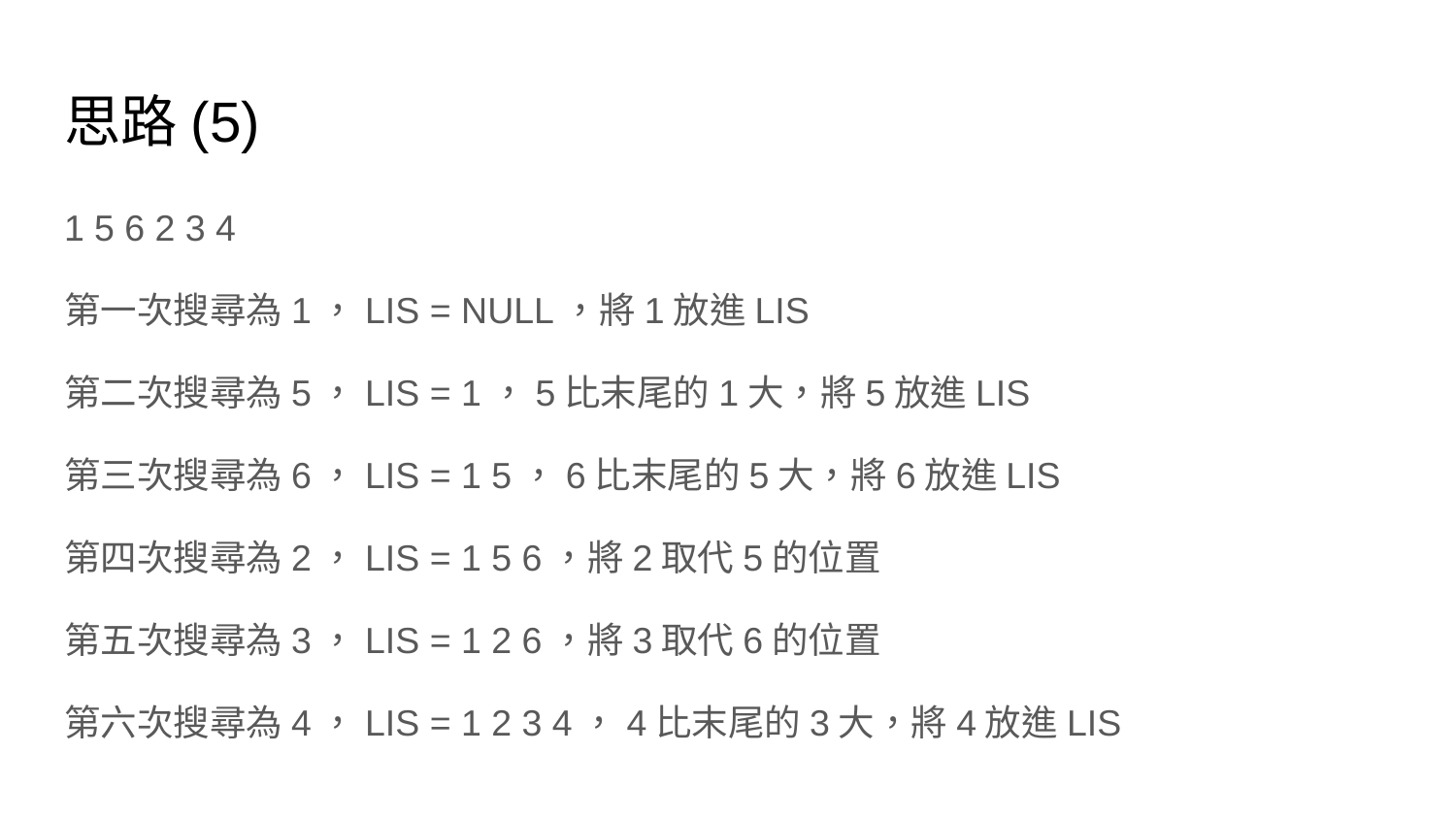

# 思路(5)

1 5 6 2 3 4
第一次搜尋為1，LIS = NULL，將1放進LIS
第二次搜尋為5，LIS = 1，5比末尾的1大，將5放進LIS
第三次搜尋為6，LIS = 1 5，6比末尾的5大，將6放進LIS
第四次搜尋為2，LIS = 1 5 6，將2取代5的位置
第五次搜尋為3，LIS = 1 2 6，將3取代6的位置
第六次搜尋為4，LIS = 1 2 3 4，4比末尾的3大，將4放進LIS